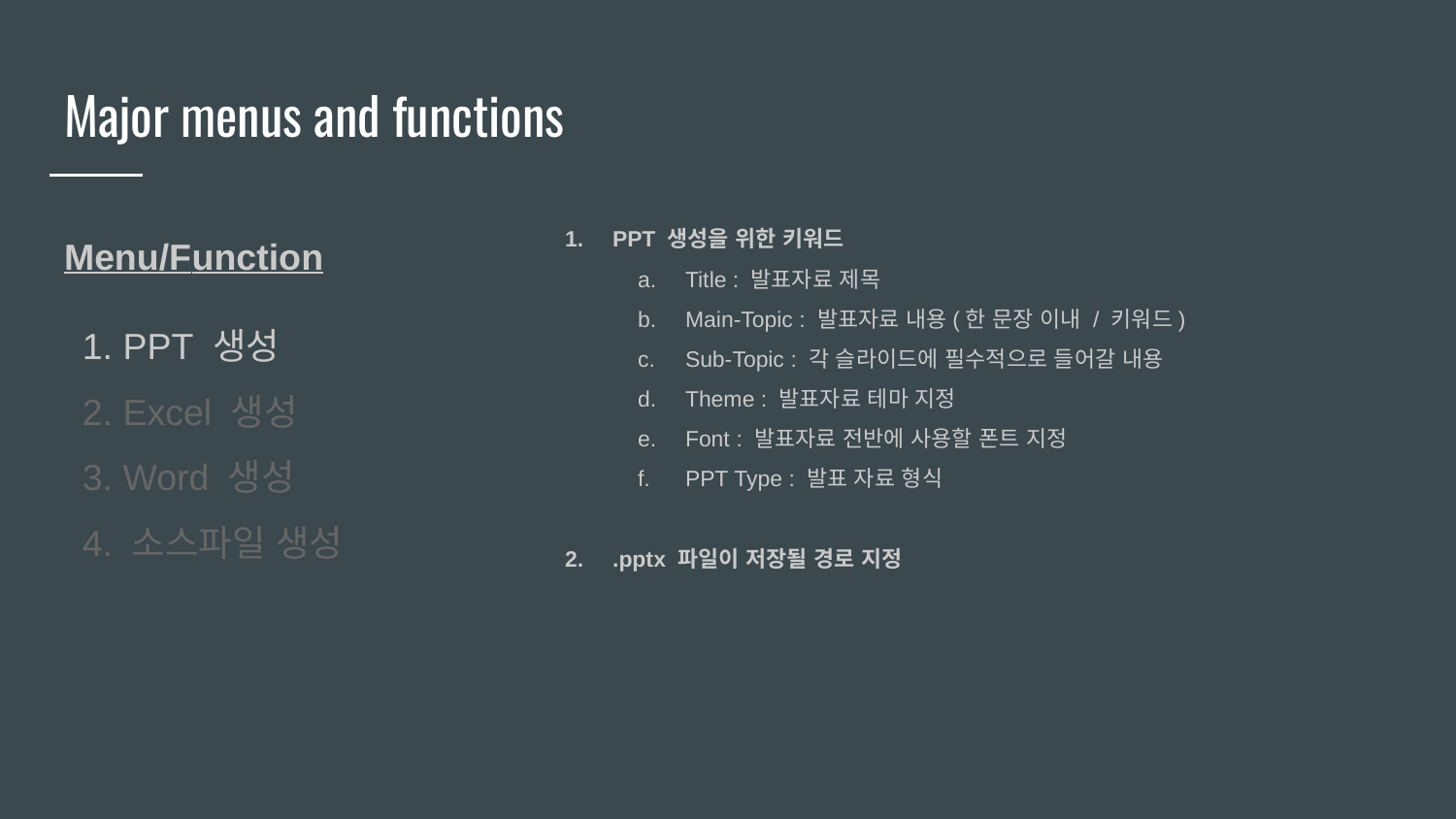

# Major menus and functions
Menu/Function
1. PPT 생성
2. Excel 생성
3. Word 생성
4. 소스파일 생성
PPT 생성을 위한 키워드
Title : 발표자료 제목
Main-Topic : 발표자료 내용(한 문장 이내 / 키워드)
Sub-Topic : 각 슬라이드에 필수적으로 들어갈 내용
Theme : 발표자료 테마 지정
Font : 발표자료 전반에 사용할 폰트 지정
PPT Type : 발표 자료 형식

.pptx 파일이 저장될 경로 지정